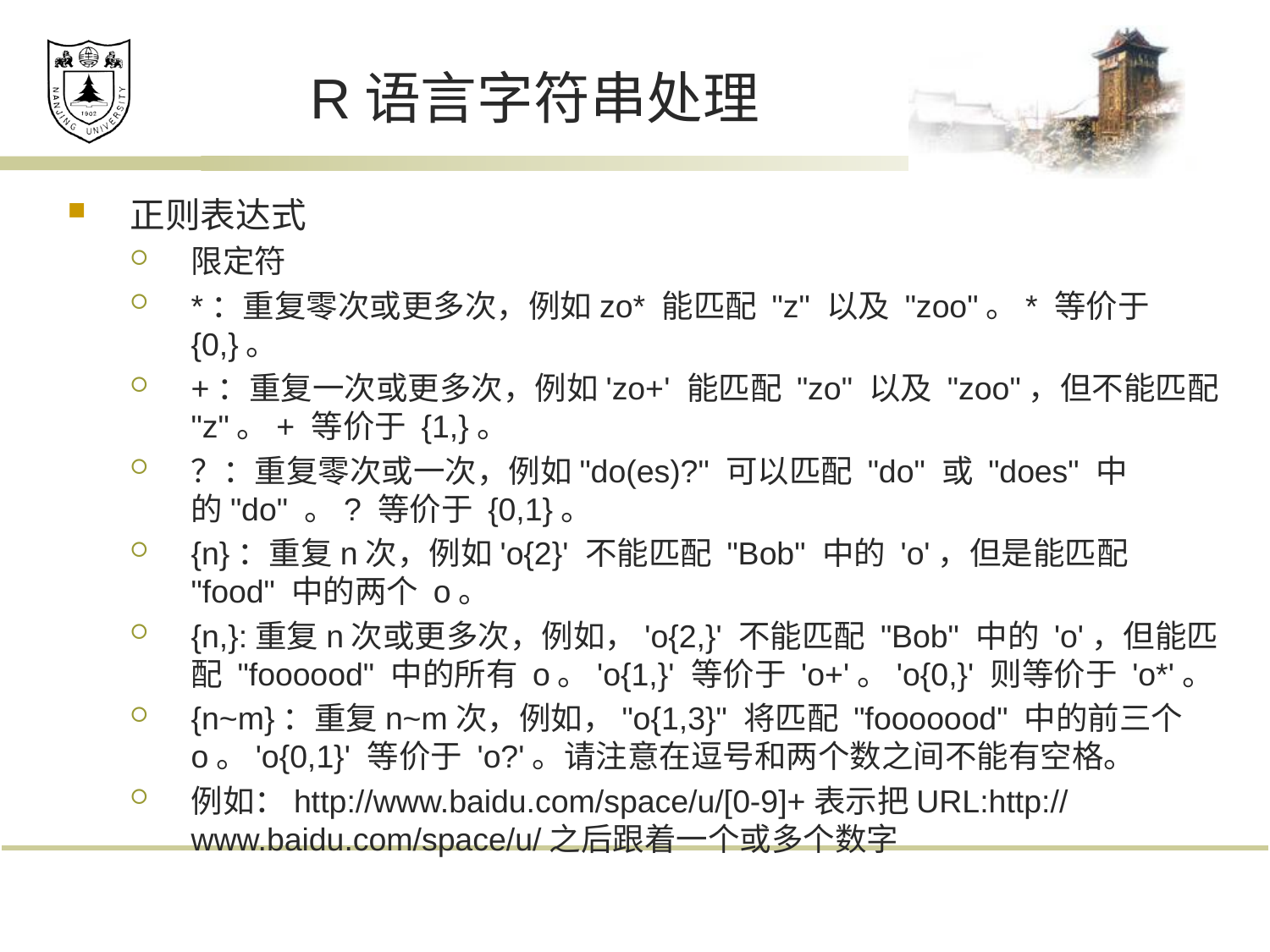

# R语言字符串处理
正则表达式
限定符
*：重复零次或更多次，例如zo* 能匹配 "z" 以及 "zoo"。* 等价于{0,}。
+：重复一次或更多次，例如'zo+' 能匹配 "zo" 以及 "zoo"，但不能匹配 "z"。+ 等价于 {1,}。
？：重复零次或一次，例如"do(es)?" 可以匹配 "do" 或 "does" 中的"do" 。? 等价于 {0,1}。
{n}：重复n次，例如'o{2}' 不能匹配 "Bob" 中的 'o'，但是能匹配 "food" 中的两个 o。
{n,}:重复n次或更多次，例如，'o{2,}' 不能匹配 "Bob" 中的 'o'，但能匹配 "foooood" 中的所有 o。'o{1,}' 等价于 'o+'。'o{0,}' 则等价于 'o*'。
{n~m}：重复n~m次，例如，"o{1,3}" 将匹配 "fooooood" 中的前三个 o。'o{0,1}' 等价于 'o?'。请注意在逗号和两个数之间不能有空格。
例如：http://www.baidu.com/space/u/[0-9]+表示把URL:http://www.baidu.com/space/u/之后跟着一个或多个数字